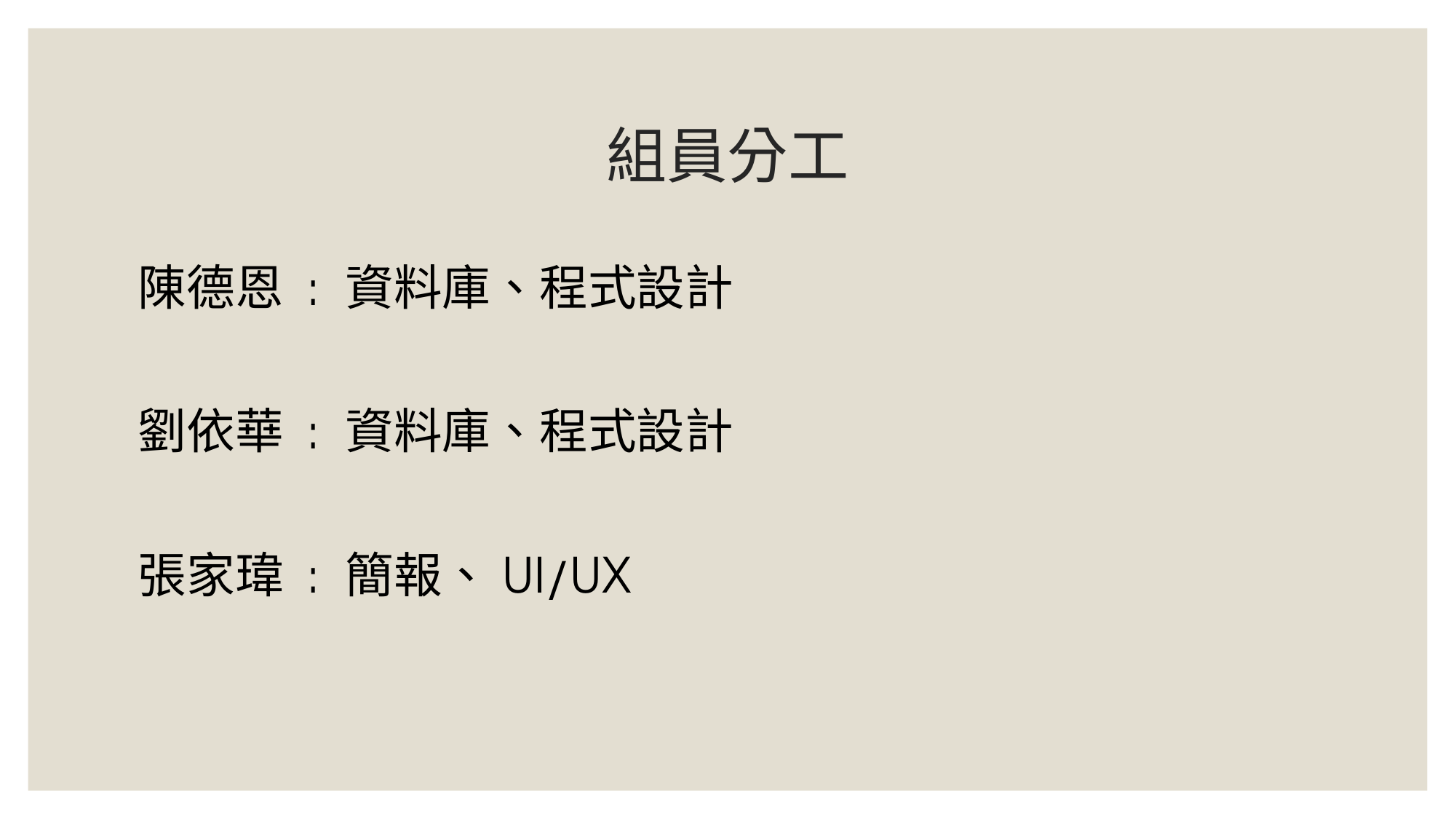

# 組員分工
陳德恩 : 資料庫、程式設計

劉依華 : 資料庫、程式設計

張家瑋 : 簡報、UI/UX